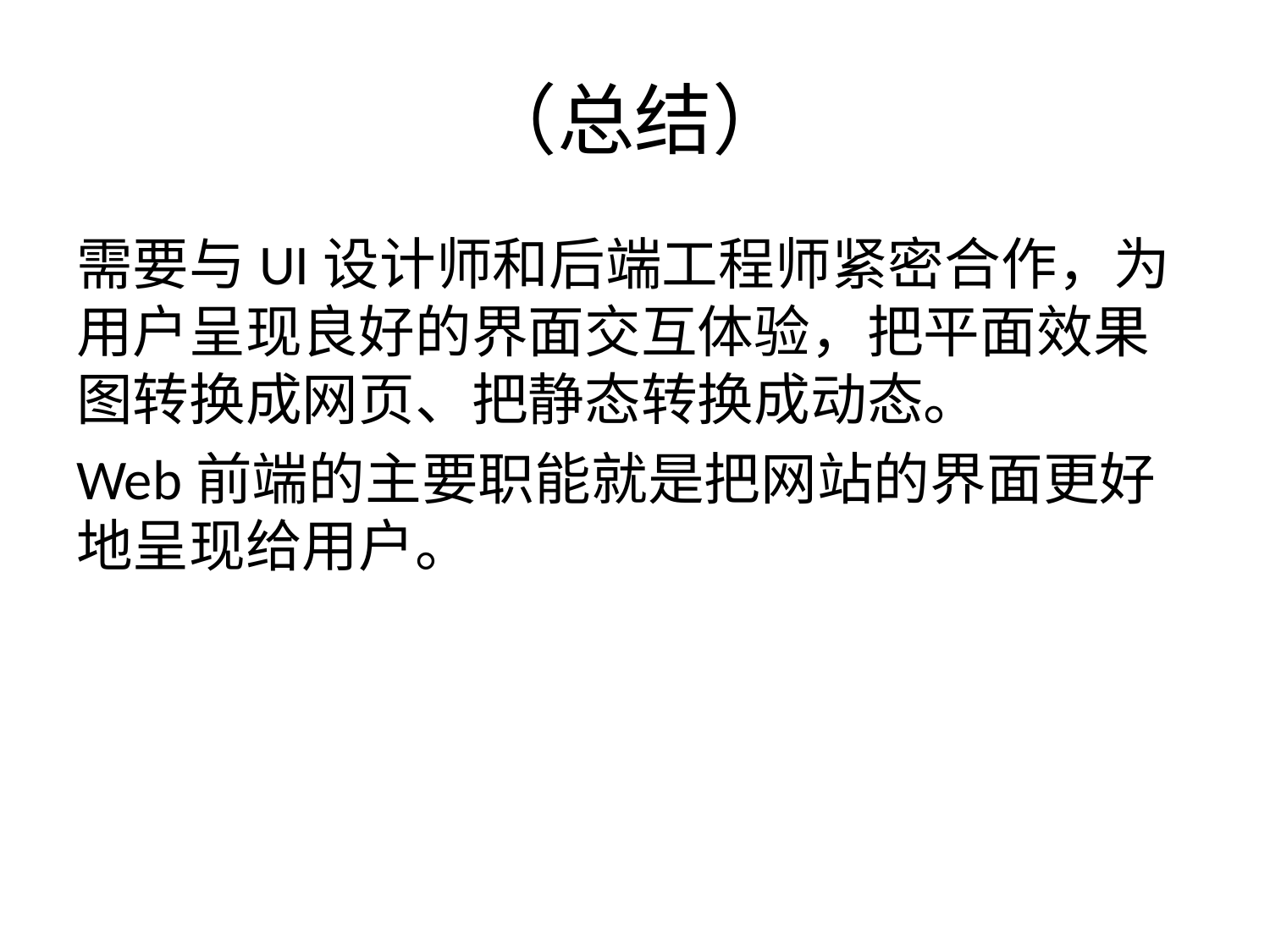

# （总结）
需要与UI设计师和后端工程师紧密合作，为用户呈现良好的界面交互体验，把平面效果图转换成网页、把静态转换成动态。
Web前端的主要职能就是把网站的界面更好地呈现给用户。